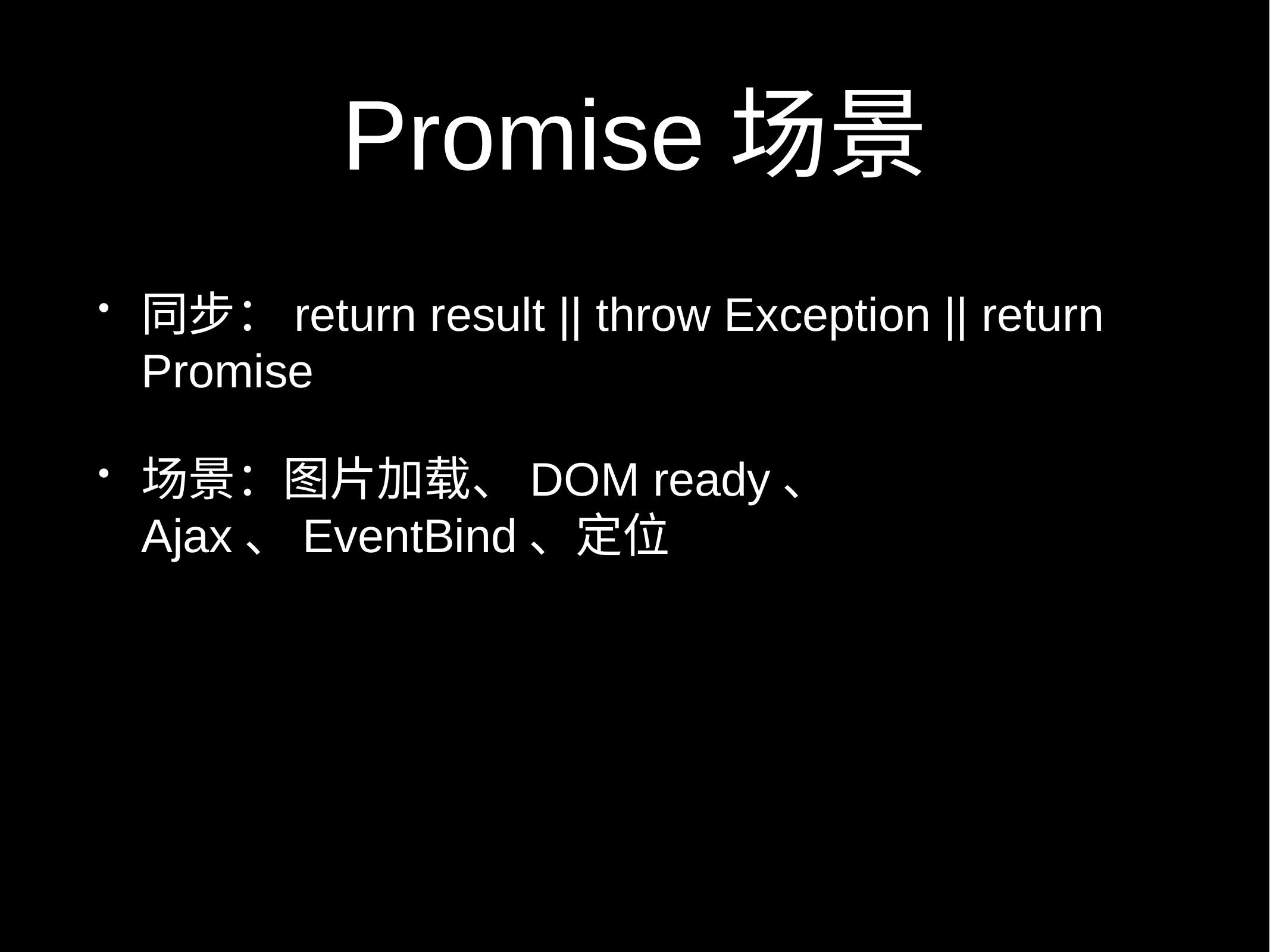

# Promise场景
同步：return result || throw Exception || return Promise
场景：图片加载、DOM ready、 Ajax、EventBind、定位